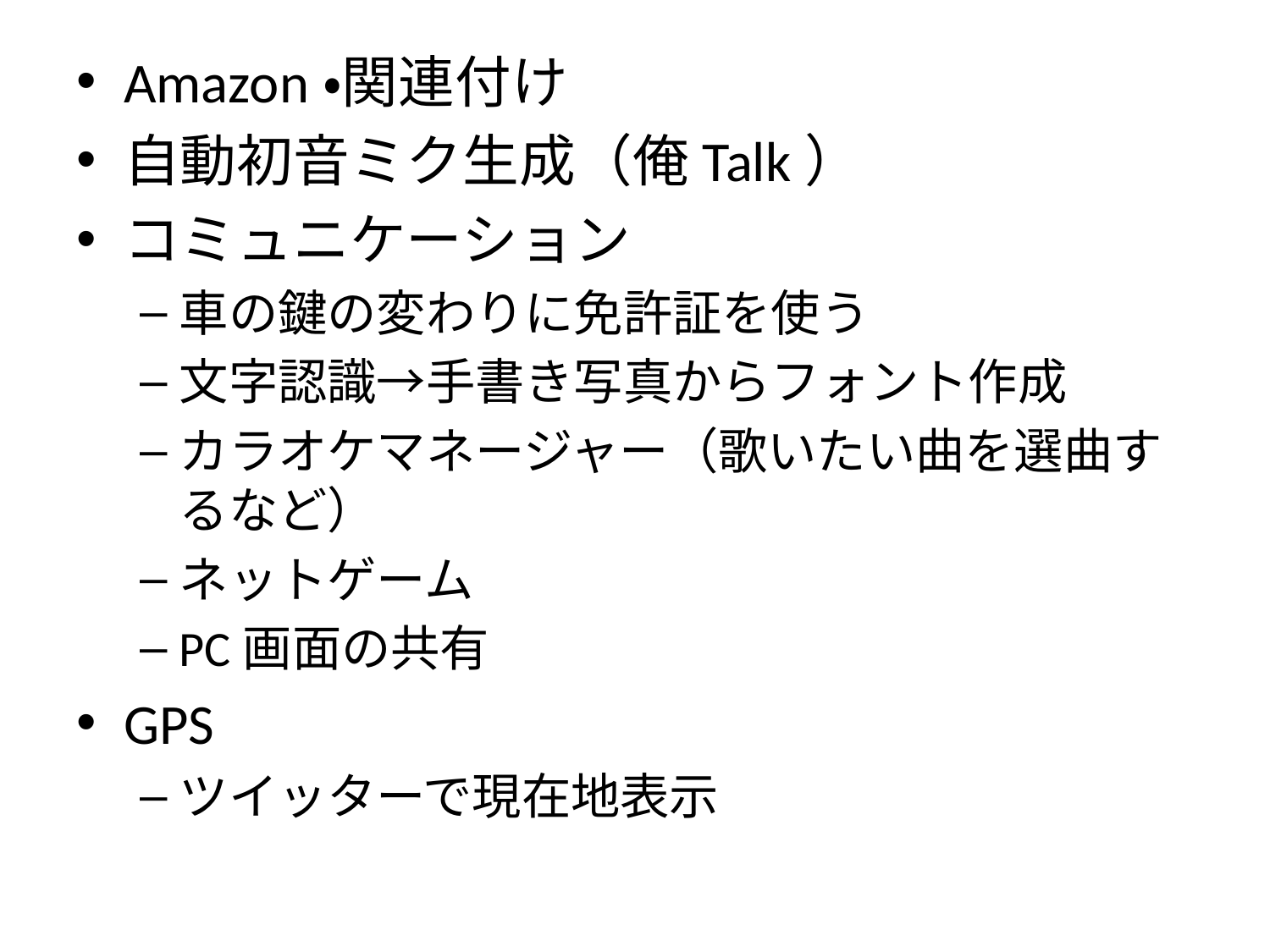

#
Amazon・関連付け
自動初音ミク生成（俺Talk）
コミュニケーション
車の鍵の変わりに免許証を使う
文字認識→手書き写真からフォント作成
カラオケマネージャー（歌いたい曲を選曲するなど）
ネットゲーム
PC画面の共有
GPS
ツイッターで現在地表示